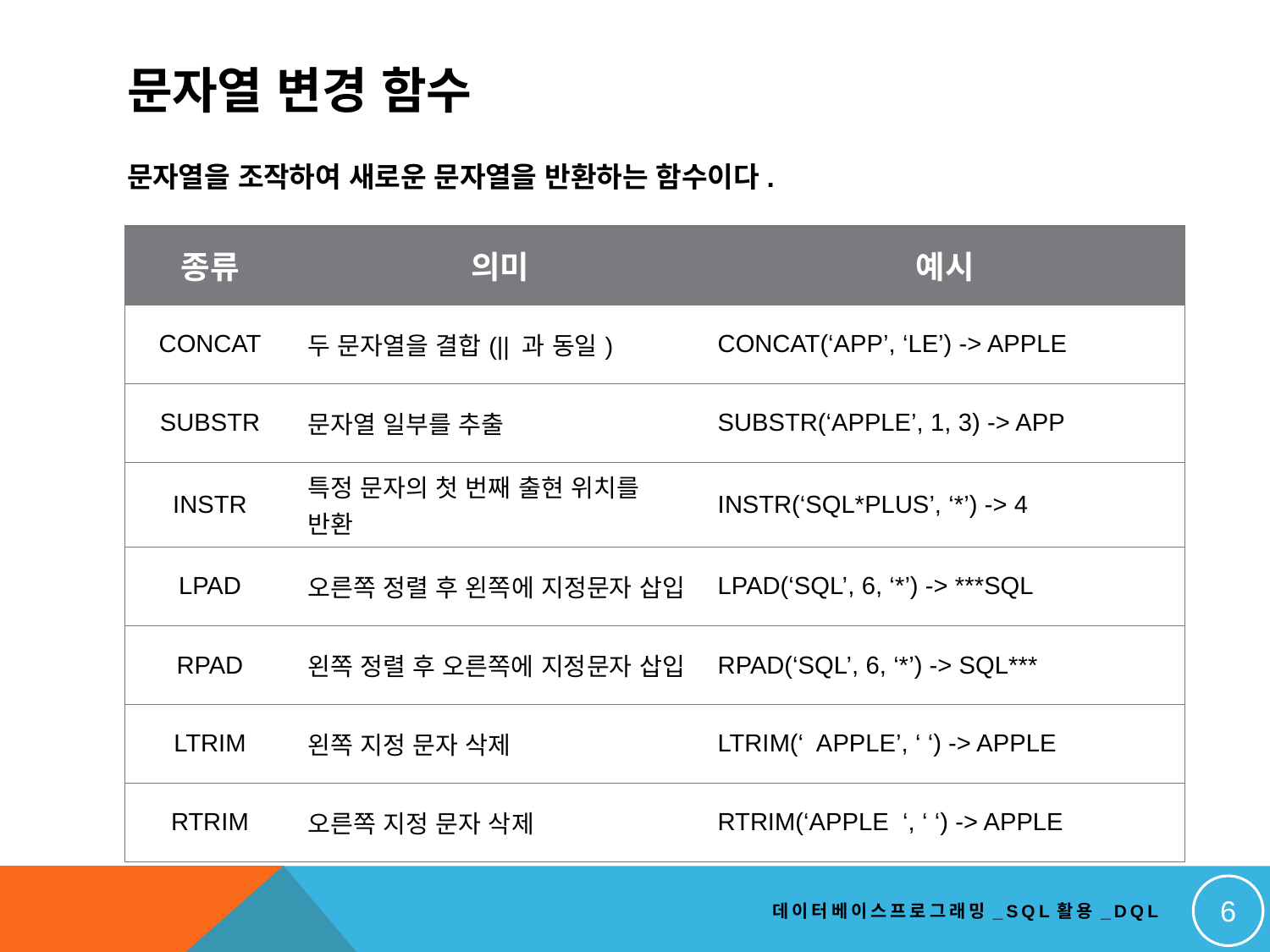

# 문자열 변경 함수
문자열을 조작하여 새로운 문자열을 반환하는 함수이다.
| 종류 | 의미 | 예시 |
| --- | --- | --- |
| CONCAT | 두 문자열을 결합(|| 과 동일) | CONCAT(‘APP’, ‘LE’) -> APPLE |
| SUBSTR | 문자열 일부를 추출 | SUBSTR(‘APPLE’, 1, 3) -> APP |
| INSTR | 특정 문자의 첫 번째 출현 위치를 반환 | INSTR(‘SQL\*PLUS’, ‘\*’) -> 4 |
| LPAD | 오른쪽 정렬 후 왼쪽에 지정문자 삽입 | LPAD(‘SQL’, 6, ‘\*’) -> \*\*\*SQL |
| RPAD | 왼쪽 정렬 후 오른쪽에 지정문자 삽입 | RPAD(‘SQL’, 6, ‘\*’) -> SQL\*\*\* |
| LTRIM | 왼쪽 지정 문자 삭제 | LTRIM(‘ APPLE’, ‘ ‘) -> APPLE |
| RTRIM | 오른쪽 지정 문자 삭제 | RTRIM(‘APPLE ‘, ‘ ‘) -> APPLE |

6
데이터베이스프로그래밍_SQL활용_DQL